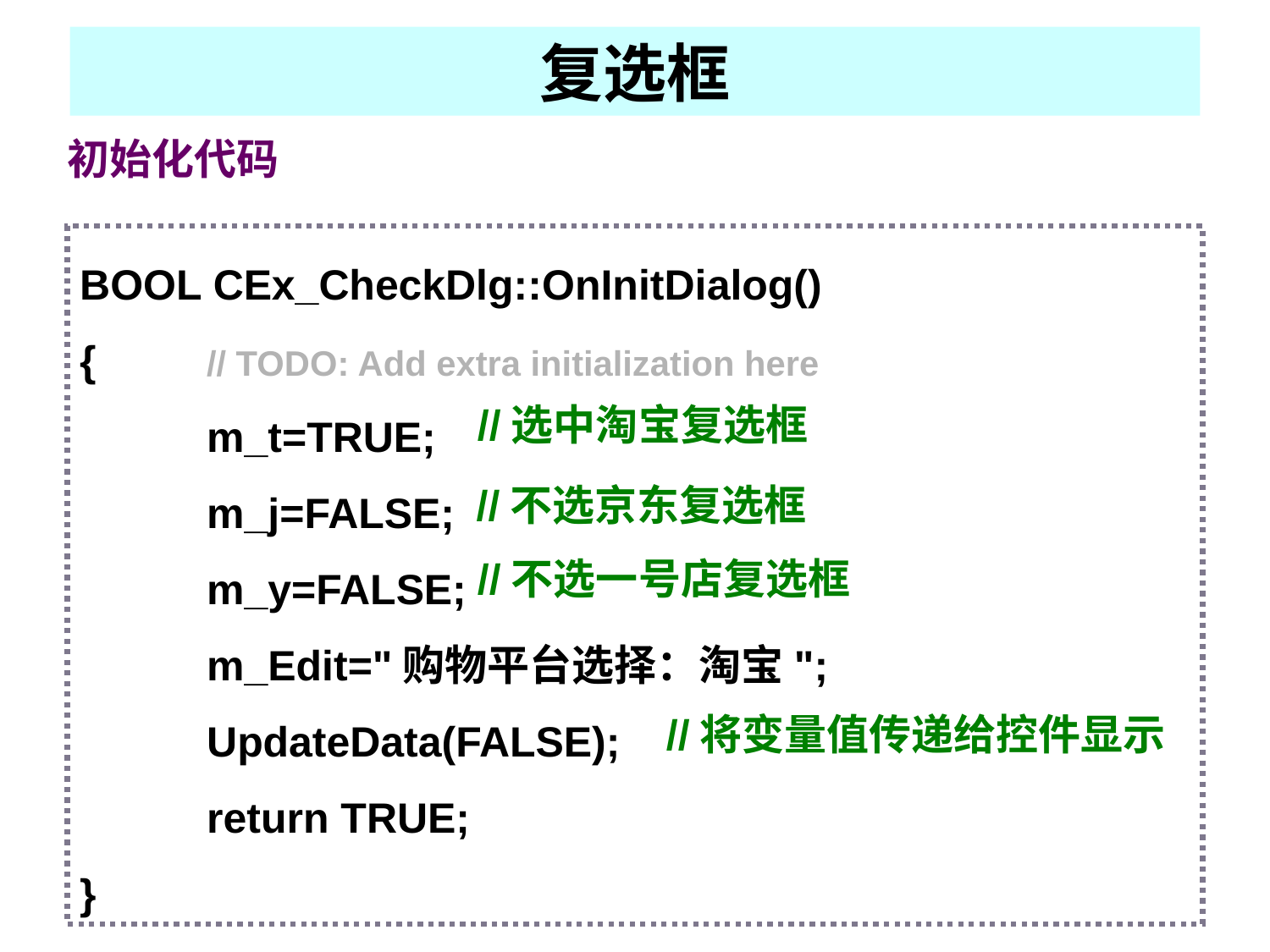

复选框
初始化代码
BOOL CEx_CheckDlg::OnInitDialog()
{	// TODO: Add extra initialization here
	m_t=TRUE;
	m_j=FALSE;
	m_y=FALSE;
	m_Edit="购物平台选择：淘宝";
	UpdateData(FALSE);
	return TRUE;
}
//选中淘宝复选框
//不选京东复选框
//不选一号店复选框
//将变量值传递给控件显示